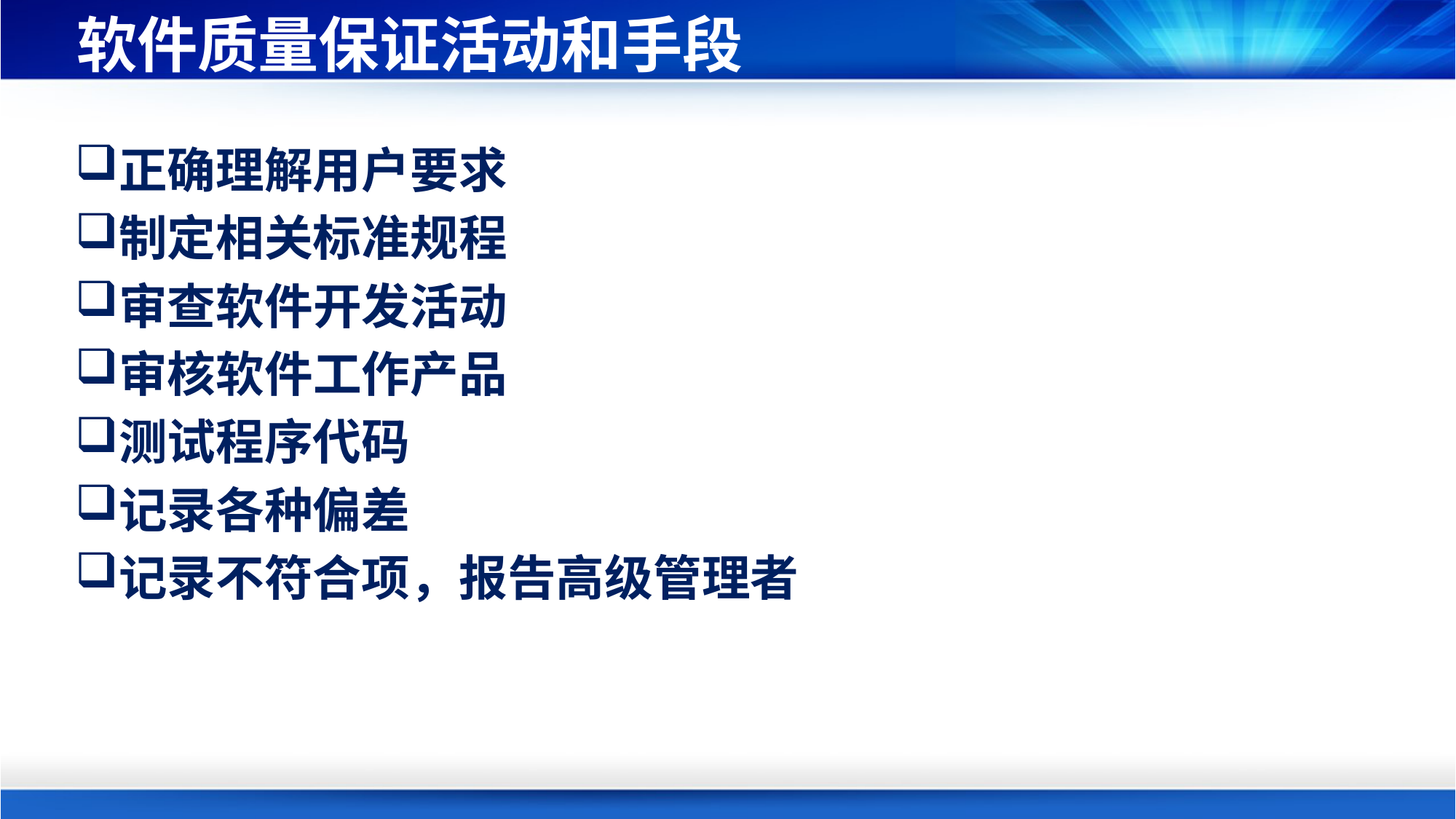

# 软件质量保证活动和手段
正确理解用户要求
制定相关标准规程
审查软件开发活动
审核软件工作产品
测试程序代码
记录各种偏差
记录不符合项，报告高级管理者